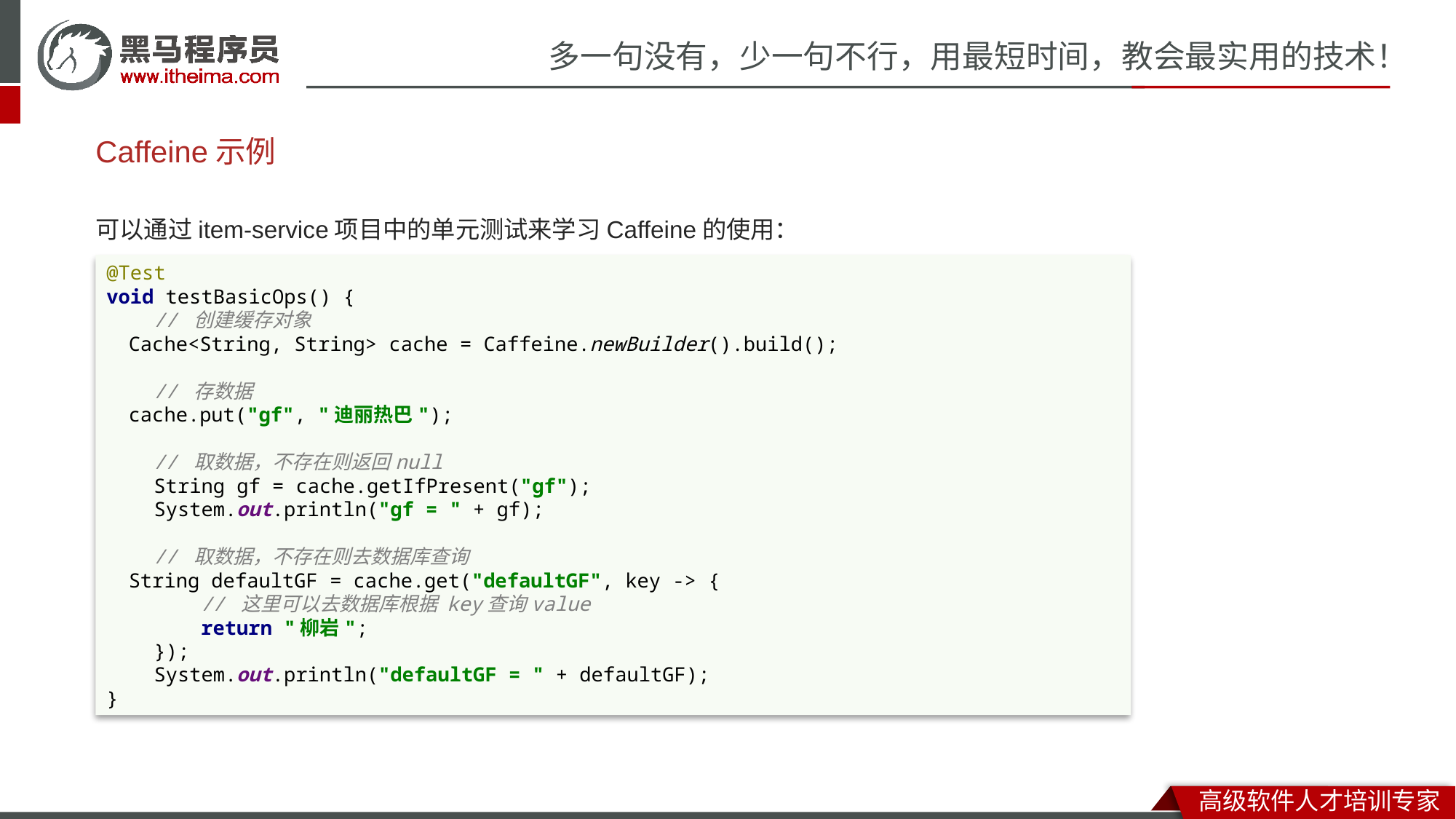

# Caffeine示例
可以通过item-service项目中的单元测试来学习Caffeine的使用：
@Test
void testBasicOps() {
    // 创建缓存对象
    Cache<String, String> cache = Caffeine.newBuilder().build();
    // 存数据
    cache.put("gf", "迪丽热巴");
    // 取数据，不存在则返回null
    String gf = cache.getIfPresent("gf");
    System.out.println("gf = " + gf);
    // 取数据，不存在则去数据库查询
    String defaultGF = cache.get("defaultGF", key -> {
        // 这里可以去数据库根据 key查询value
        return "柳岩";
    });
    System.out.println("defaultGF = " + defaultGF);
}